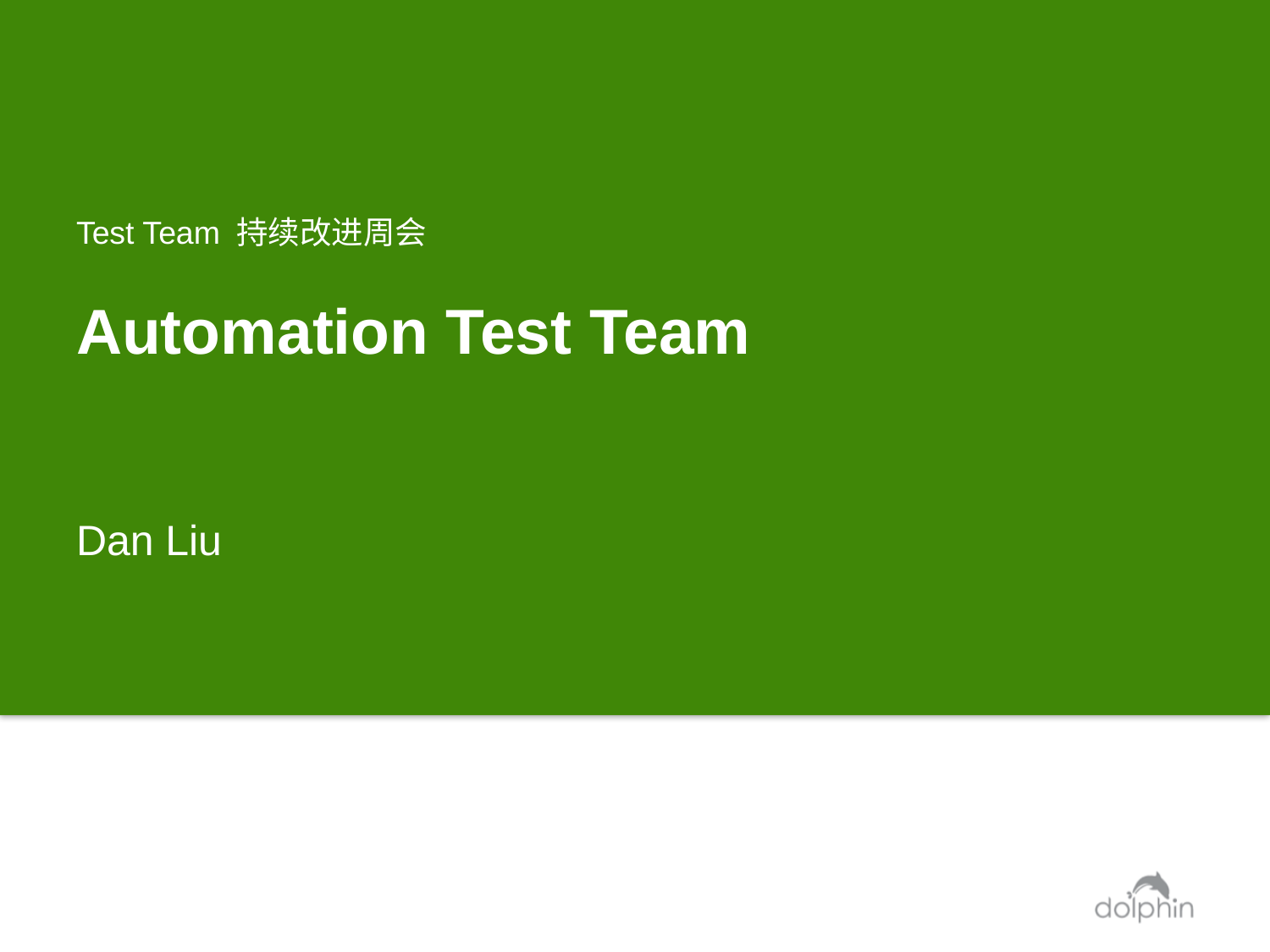

Test Team 持续改进周会
# Automation Test Team
Dan Liu